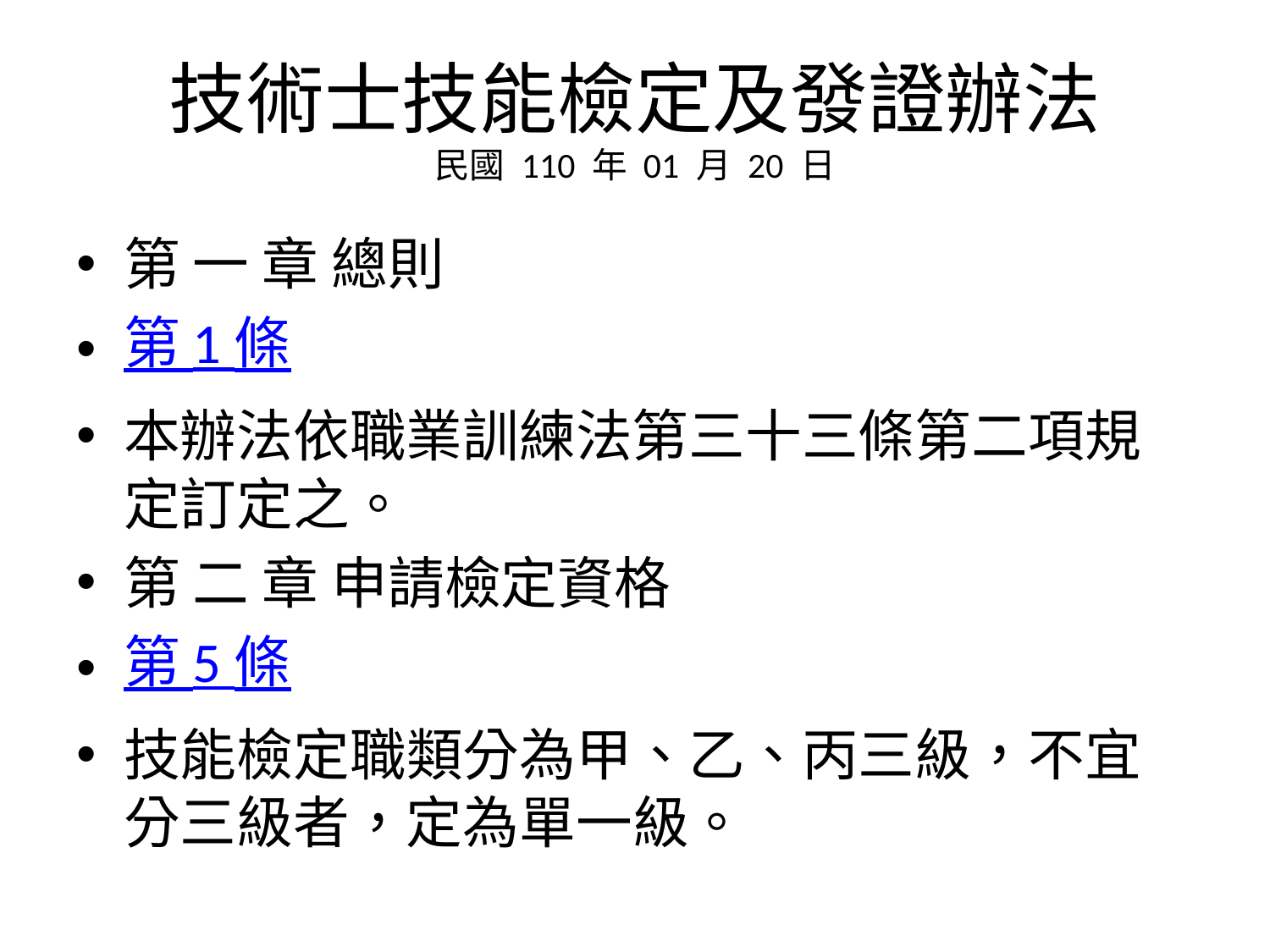

# 技術士技能檢定及發證辦法 民國 110 年 01 月 20 日
第 一 章 總則
第 1 條
本辦法依職業訓練法第三十三條第二項規定訂定之。
第 二 章 申請檢定資格
第 5 條
技能檢定職類分為甲、乙、丙三級，不宜分三級者，定為單一級。